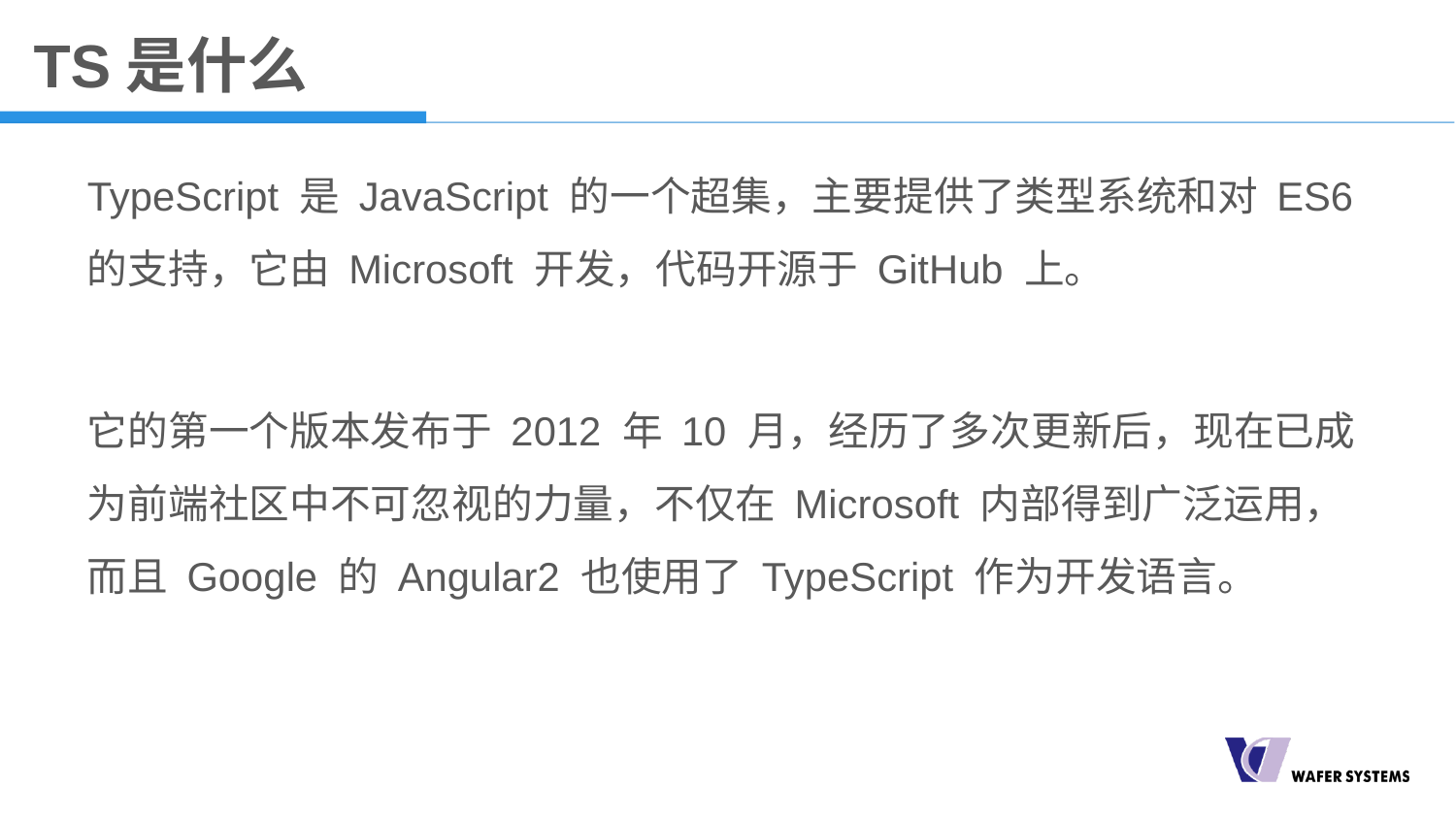

# TS是什么
TypeScript 是 JavaScript 的一个超集，主要提供了类型系统和对 ES6 的支持，它由 Microsoft 开发，代码开源于 GitHub 上。

它的第一个版本发布于 2012 年 10 月，经历了多次更新后，现在已成为前端社区中不可忽视的力量，不仅在 Microsoft 内部得到广泛运用，而且 Google 的 Angular2 也使用了 TypeScript 作为开发语言。